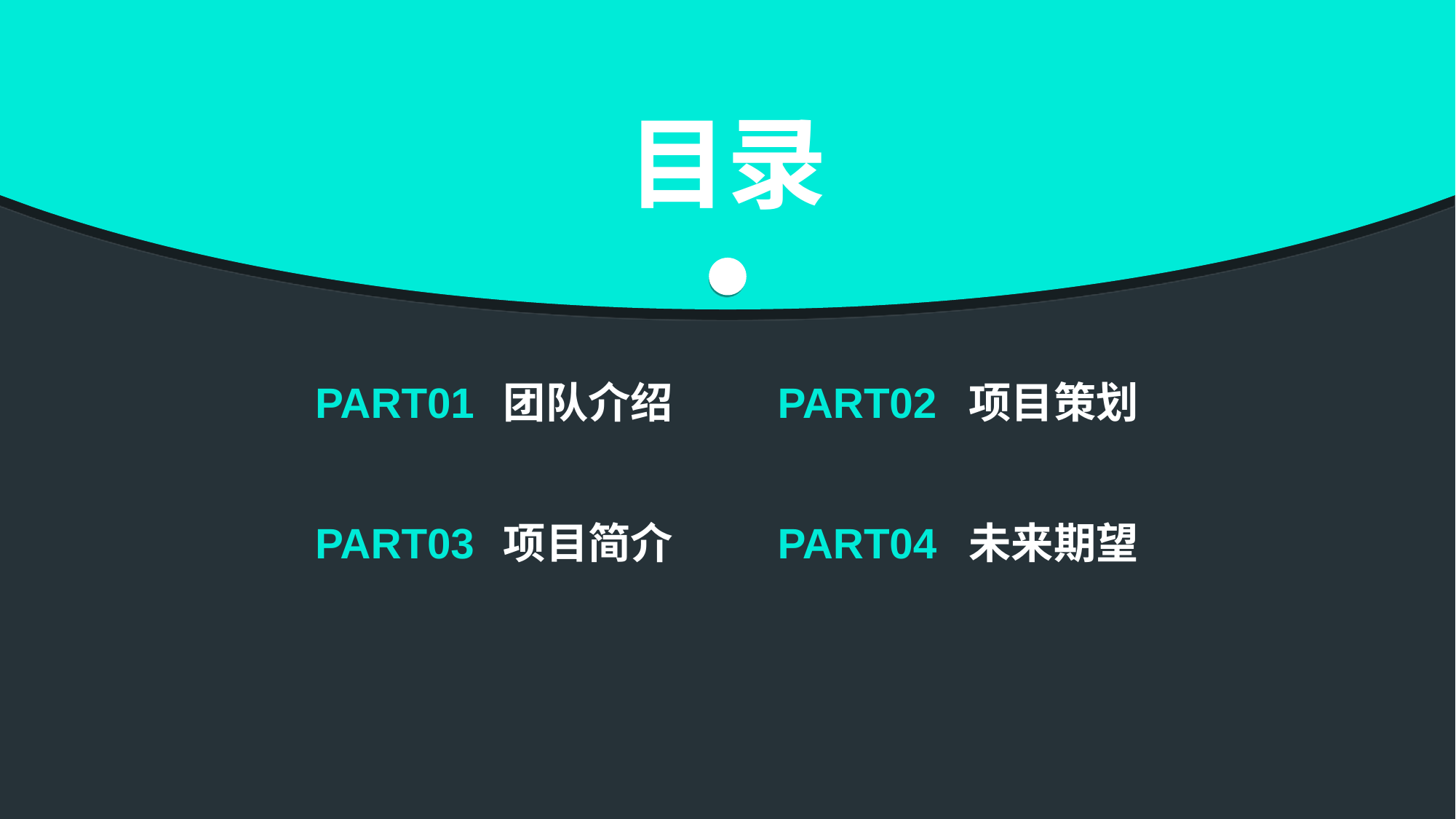

目录

PART01
团队介绍
PART02
项目策划
PART03
项目简介
PART04
未来期望